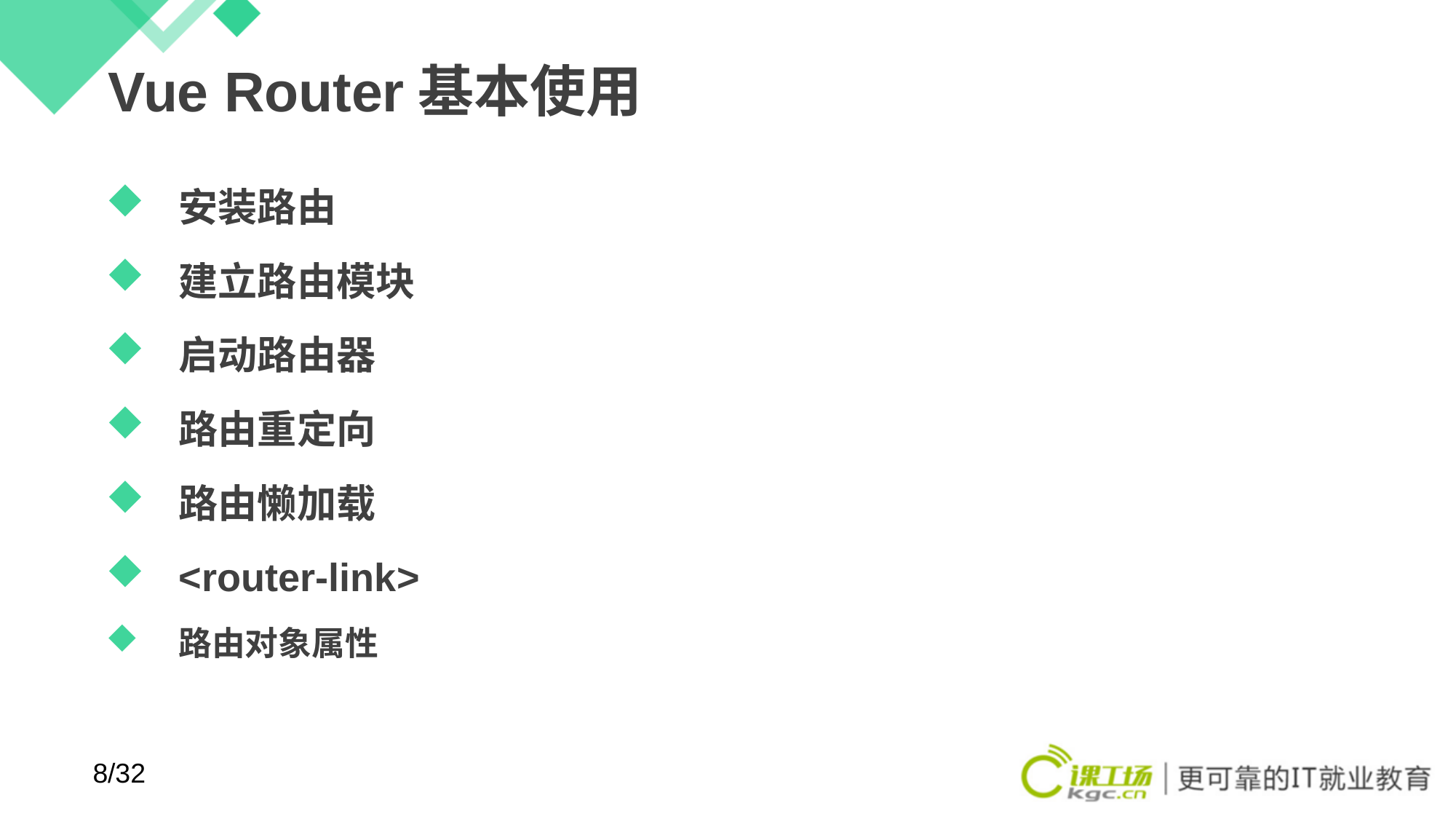

# Vue Router基本使用
安装路由
建立路由模块
启动路由器
路由重定向
路由懒加载
<router-link>
路由对象属性